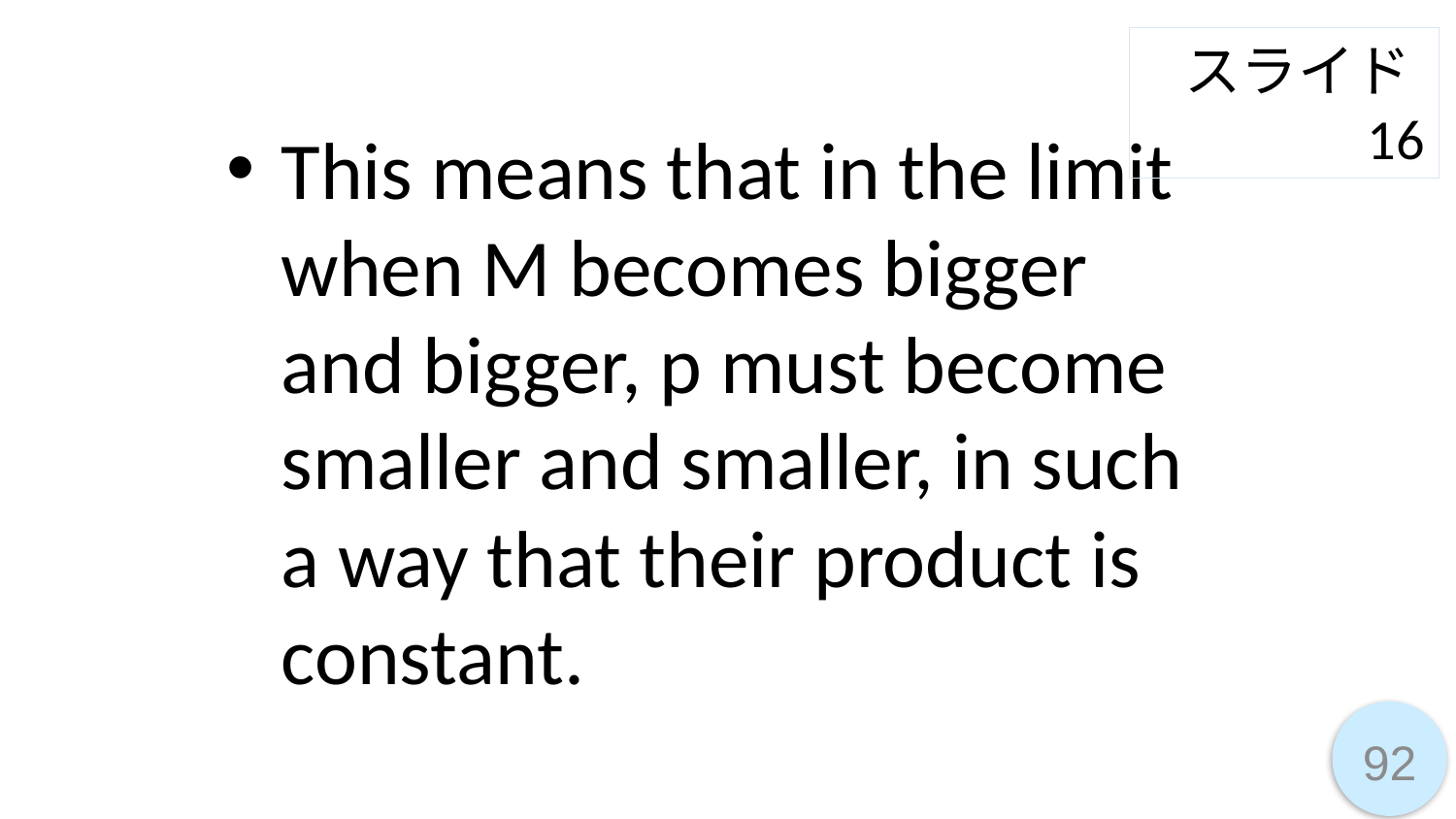

スライド16
This means that in the limit when M becomes bigger and bigger, p must become smaller and smaller, in such a way that their product is constant.
92